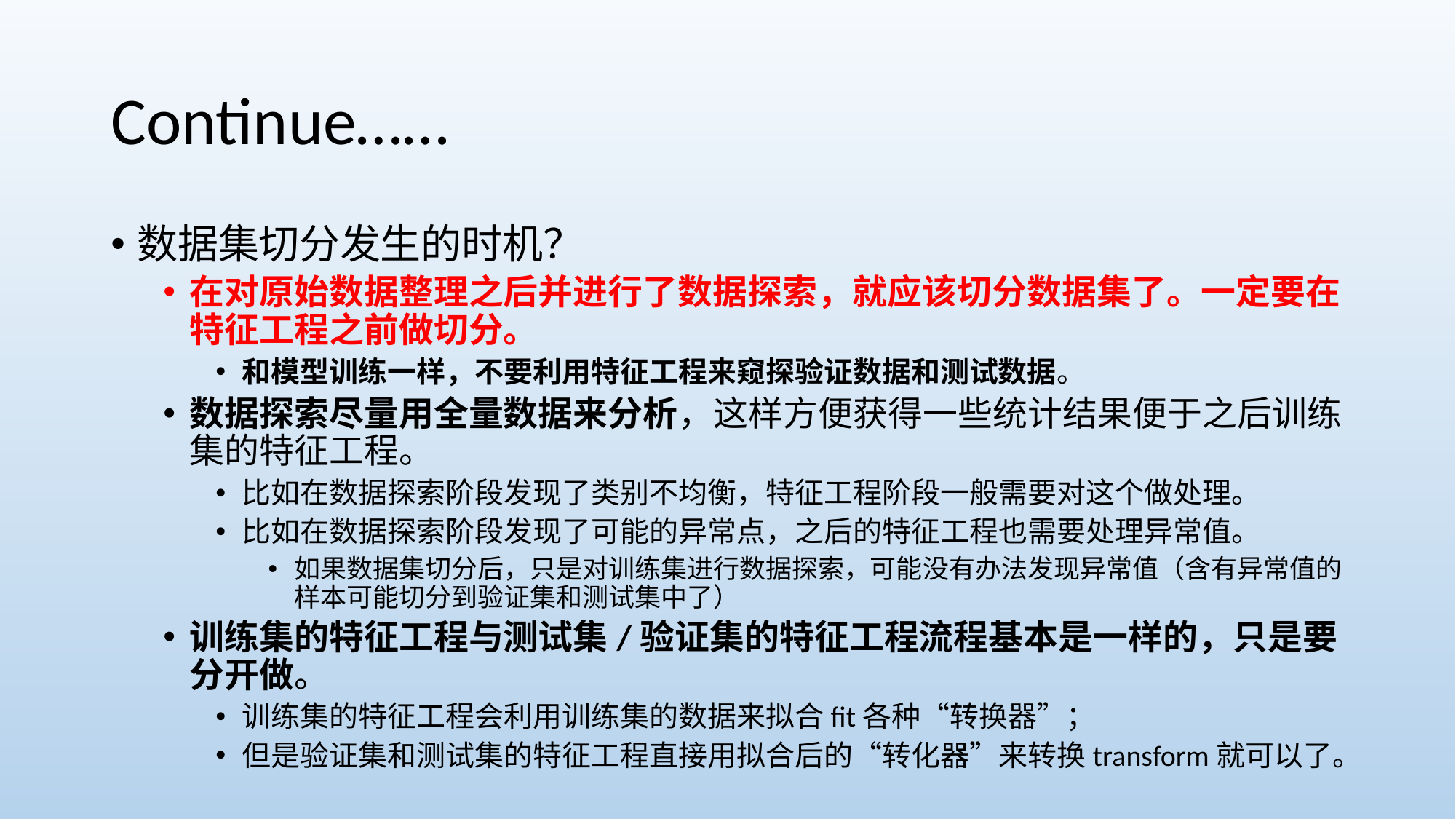

# Continue……
数据集切分发生的时机？
在对原始数据整理之后并进行了数据探索，就应该切分数据集了。一定要在特征工程之前做切分。
和模型训练一样，不要利用特征工程来窥探验证数据和测试数据。
数据探索尽量用全量数据来分析，这样方便获得一些统计结果便于之后训练集的特征工程。
比如在数据探索阶段发现了类别不均衡，特征工程阶段一般需要对这个做处理。
比如在数据探索阶段发现了可能的异常点，之后的特征工程也需要处理异常值。
如果数据集切分后，只是对训练集进行数据探索，可能没有办法发现异常值（含有异常值的样本可能切分到验证集和测试集中了）
训练集的特征工程与测试集/验证集的特征工程流程基本是一样的，只是要分开做。
训练集的特征工程会利用训练集的数据来拟合fit各种“转换器”；
但是验证集和测试集的特征工程直接用拟合后的“转化器”来转换transform就可以了。